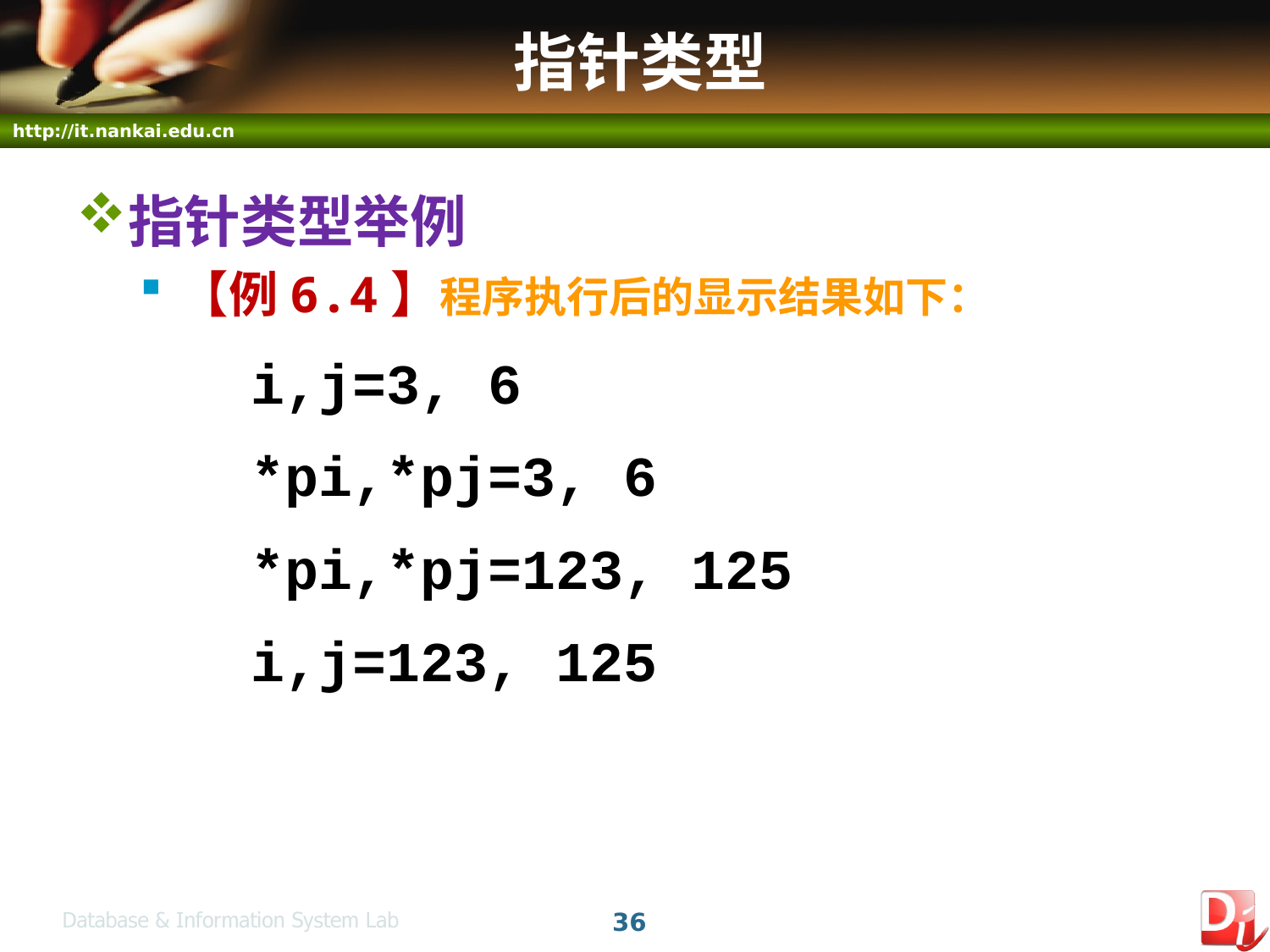

# 指针类型
指针类型举例
【例6.4】程序执行后的显示结果如下：
		i,j=3, 6
		*pi,*pj=3, 6
		*pi,*pj=123, 125
		i,j=123, 125
36
Database & Information System Lab